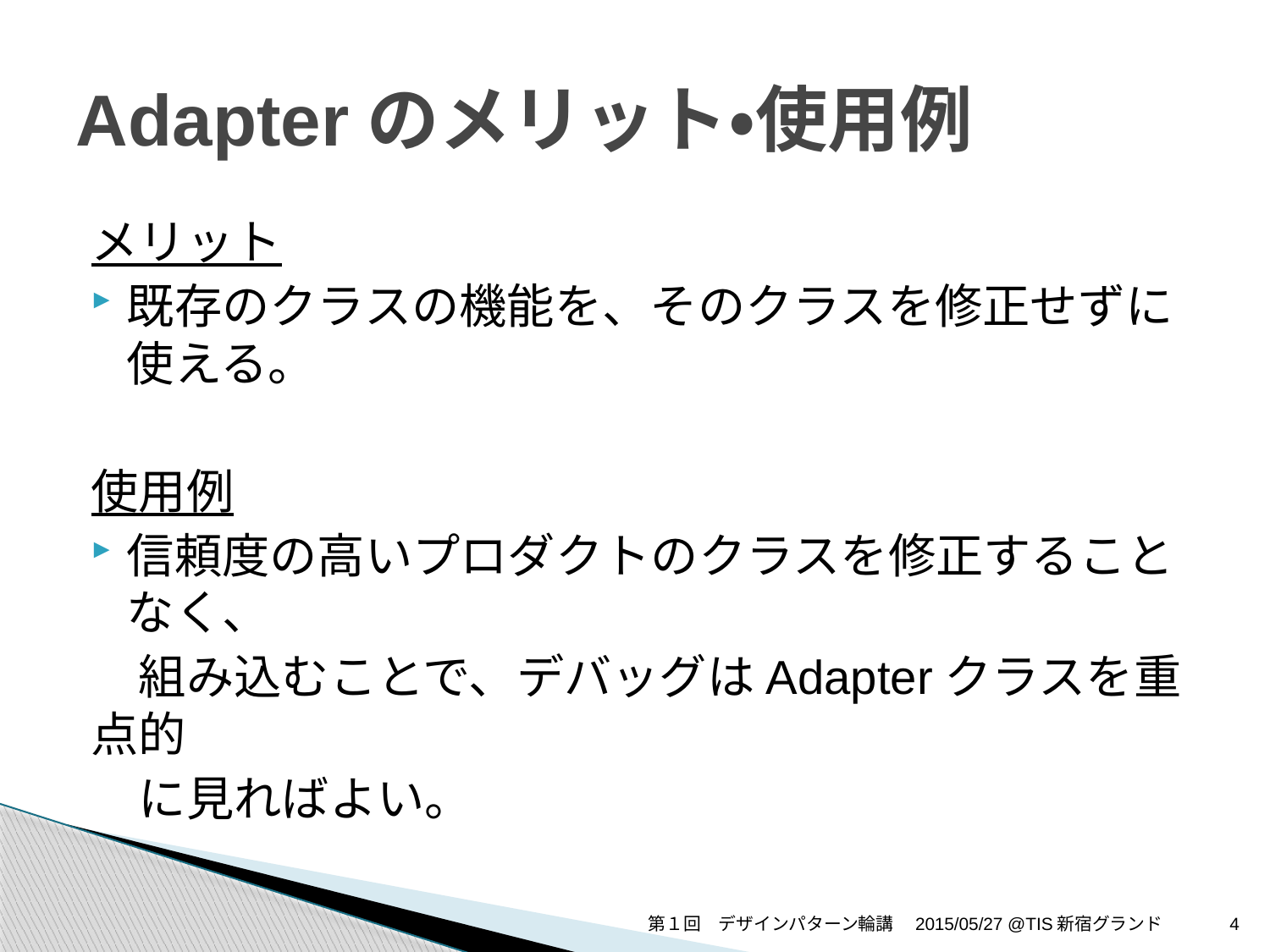

# Adapterのメリット・使用例
メリット
既存のクラスの機能を、そのクラスを修正せずに使える。

使用例
信頼度の高いプロダクトのクラスを修正することなく、
　組み込むことで、デバッグはAdapterクラスを重点的
　に見ればよい。
第１回　デザインパターン輪講　2015/05/27 @TIS新宿グランド
4